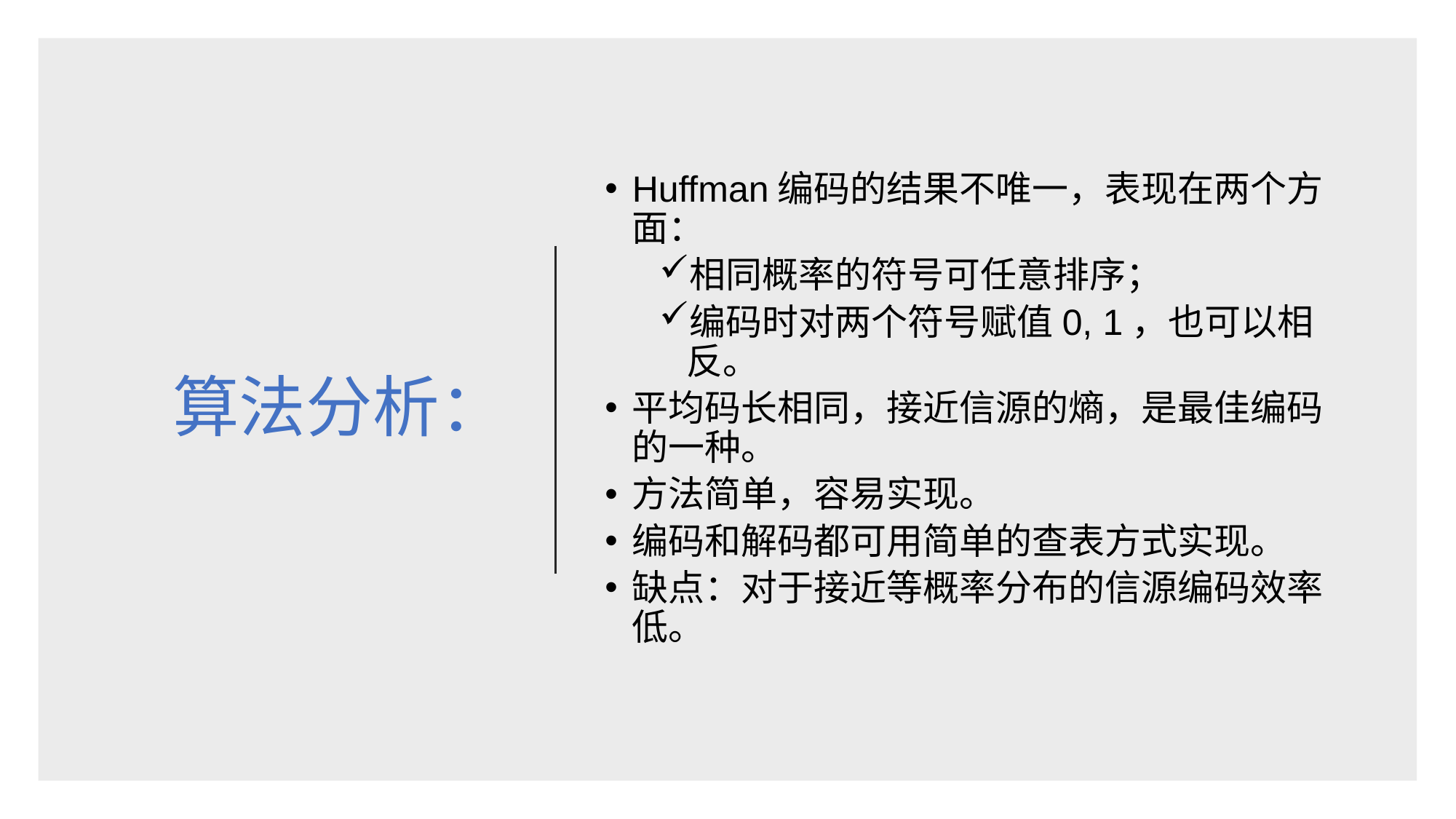

# 算法分析：
Huffman编码的结果不唯一，表现在两个方面：
相同概率的符号可任意排序；
编码时对两个符号赋值0, 1，也可以相反。
平均码长相同，接近信源的熵，是最佳编码的一种。
方法简单，容易实现。
编码和解码都可用简单的查表方式实现。
缺点：对于接近等概率分布的信源编码效率低。